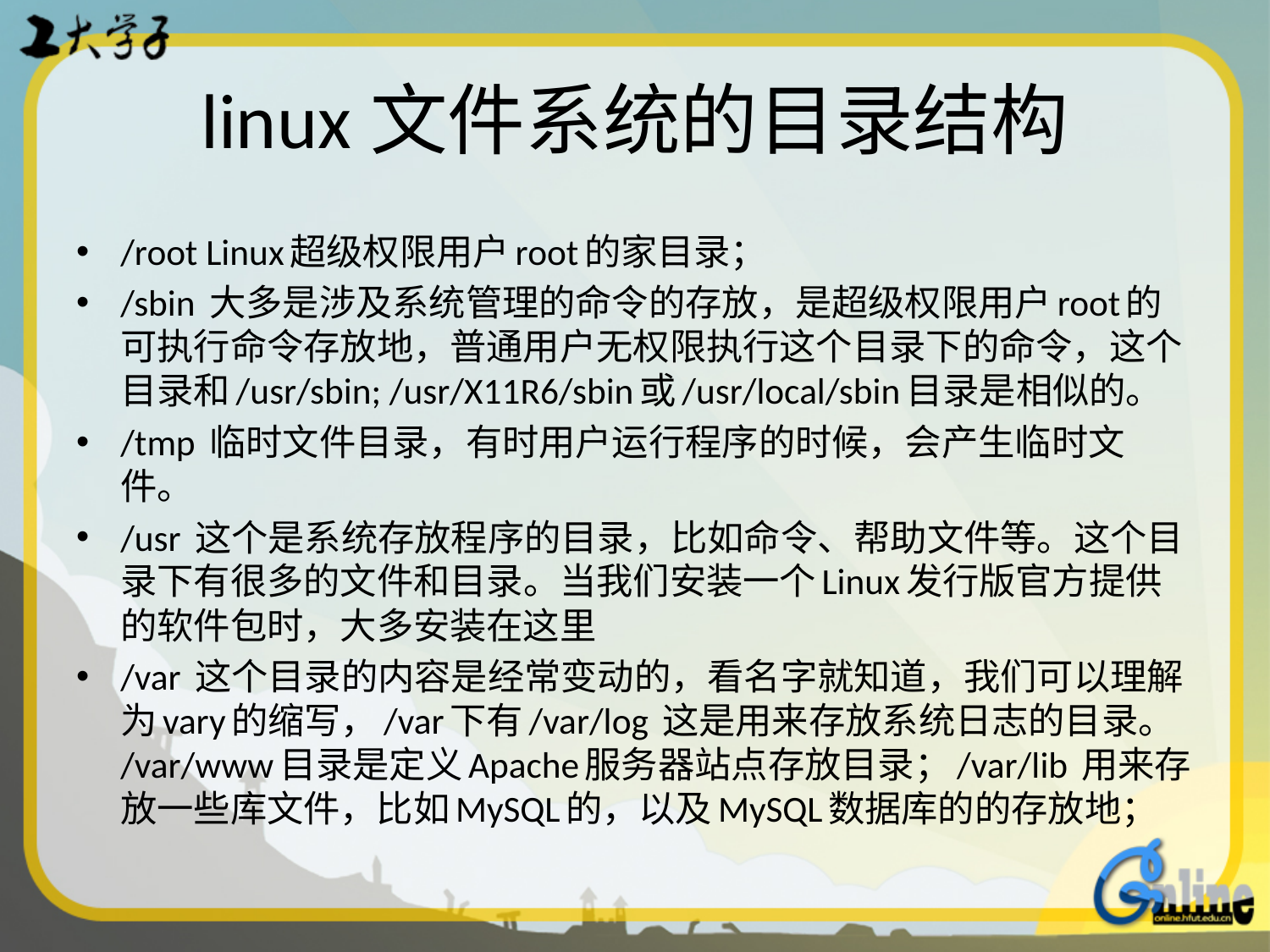

# linux文件系统的目录结构
/root Linux超级权限用户root的家目录；
/sbin 大多是涉及系统管理的命令的存放，是超级权限用户root的可执行命令存放地，普通用户无权限执行这个目录下的命令，这个目录和/usr/sbin; /usr/X11R6/sbin或/usr/local/sbin目录是相似的。
/tmp 临时文件目录，有时用户运行程序的时候，会产生临时文件。
/usr 这个是系统存放程序的目录，比如命令、帮助文件等。这个目录下有很多的文件和目录。当我们安装一个Linux发行版官方提供的软件包时，大多安装在这里
/var 这个目录的内容是经常变动的，看名字就知道，我们可以理解为vary的缩写，/var下有/var/log 这是用来存放系统日志的目录。/var/www目录是定义Apache服务器站点存放目录；/var/lib 用来存放一些库文件，比如MySQL的，以及MySQL数据库的的存放地；